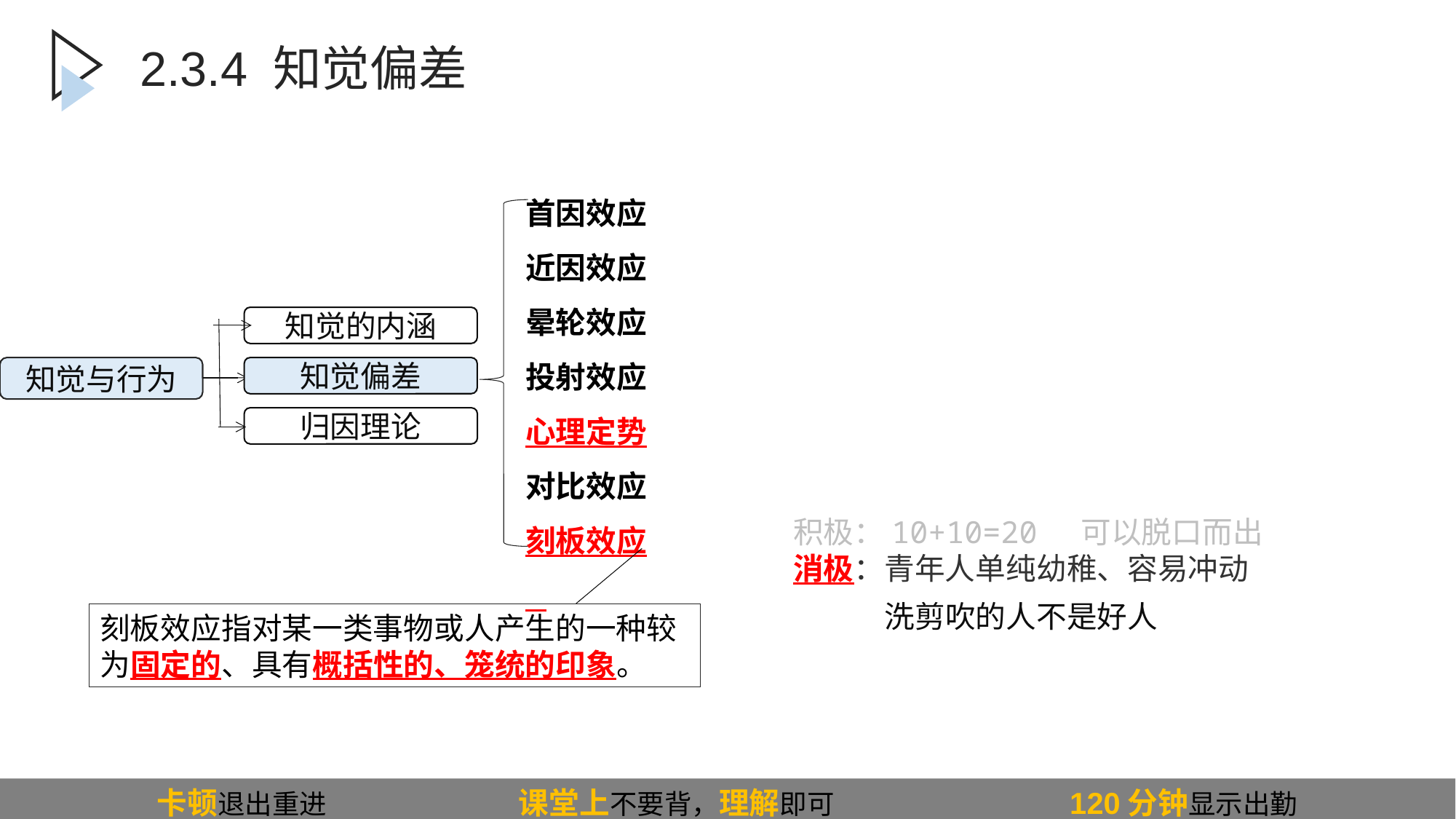

2.3.4 知觉偏差
首因效应
近因效应
晕轮效应
投射效应
心理定势
对比效应
刻板效应

知觉的内涵
知觉偏差

归因理论
知觉与行为
积极：10+10=20  可以脱口而出
消极：青年人单纯幼稚、容易冲动
洗剪吹的人不是好人
刻板效应指对某一类事物或人产生的一种较为固定的、具有概括性的、笼统的印象。